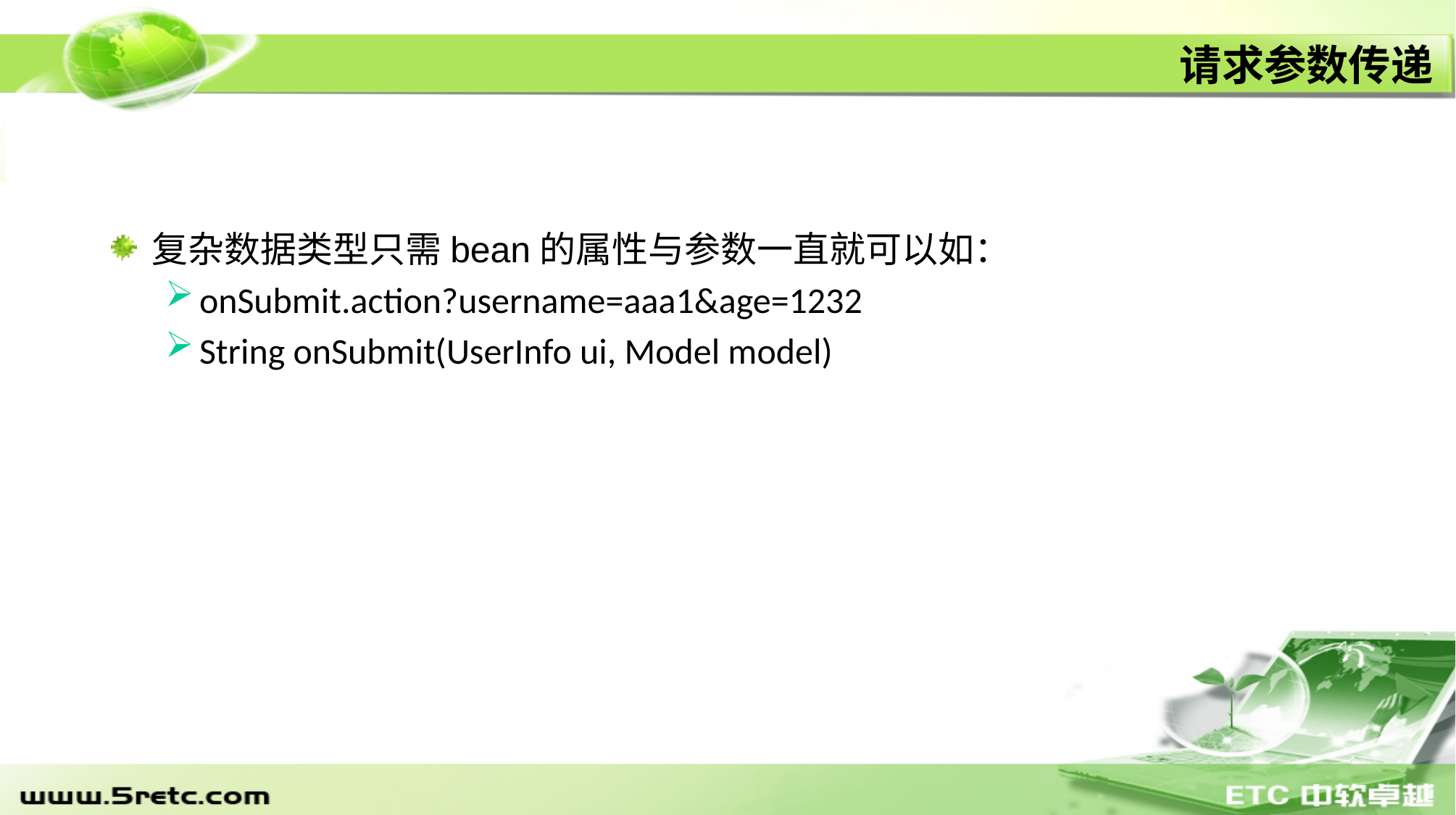

# 请求参数传递
复杂数据类型只需bean的属性与参数一直就可以如：
onSubmit.action?username=aaa1&age=1232
String onSubmit(UserInfo ui, Model model)